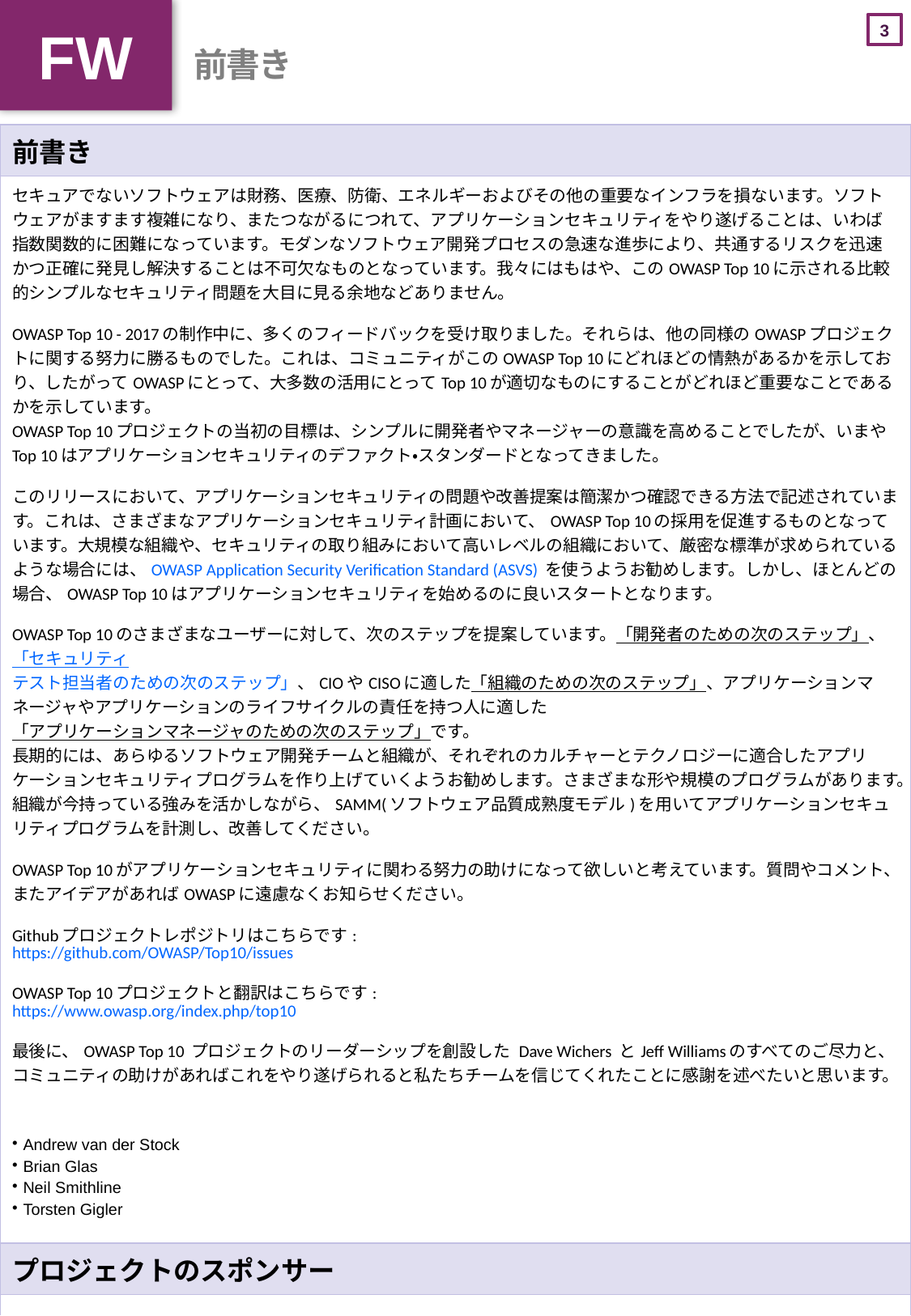

FW
# 前書き
| 前書き |
| --- |
| セキュアでないソフトウェアは財務、医療、防衛、エネルギーおよびその他の重要なインフラを損ないます。ソフトウェアがますます複雑になり、またつながるにつれて、アプリケーションセキュリティをやり遂げることは、いわば指数関数的に困難になっています。モダンなソフトウェア開発プロセスの急速な進歩により、共通するリスクを迅速かつ正確に発見し解決することは不可欠なものとなっています。我々にはもはや、このOWASP Top 10に示される比較的シンプルなセキュリティ問題を大目に見る余地などありません。 OWASP Top 10 - 2017の制作中に、多くのフィードバックを受け取りました。それらは、他の同様のOWASPプロジェクトに関する努力に勝るものでした。これは、コミュニティがこのOWASP Top 10にどれほどの情熱があるかを示しており、したがってOWASPにとって、大多数の活用にとってTop 10が適切なものにすることがどれほど重要なことであるかを示しています。 OWASP Top 10プロジェクトの当初の目標は、シンプルに開発者やマネージャーの意識を高めることでしたが、いまやTop 10はアプリケーションセキュリティのデファクト・スタンダードとなってきました。 このリリースにおいて、アプリケーションセキュリティの問題や改善提案は簡潔かつ確認できる方法で記述されています。これは、さまざまなアプリケーションセキュリティ計画において、OWASP Top 10の採用を促進するものとなっています。大規模な組織や、セキュリティの取り組みにおいて高いレベルの組織において、厳密な標準が求められているような場合には、OWASP Application Security Verification Standard (ASVS) を使うようお勧めします。しかし、ほとんどの場合、OWASP Top 10はアプリケーションセキュリティを始めるのに良いスタートとなります。 OWASP Top 10のさまざまなユーザーに対して、次のステップを提案しています。「開発者のための次のステップ」、「セキュリティ テスト担当者のための次のステップ」、CIOやCISOに適した「組織のための次のステップ」、アプリケーションマネージャやアプリケーションのライフサイクルの責任を持つ人に適した「アプリケーションマネージャのための次のステップ」です。 長期的には、あらゆるソフトウェア開発チームと組織が、それぞれのカルチャーとテクノロジーに適合したアプリケーションセキュリティプログラムを作り上げていくようお勧めします。さまざまな形や規模のプログラムがあります。組織が今持っている強みを活かしながら、SAMM(ソフトウェア品質成熟度モデル)を用いてアプリケーションセキュリティプログラムを計測し、改善してください。 OWASP Top 10がアプリケーションセキュリティに関わる努力の助けになって欲しいと考えています。質問やコメント、またアイデアがあればOWASPに遠慮なくお知らせください。 Githubプロジェクトレポジトリはこちらです: https://github.com/OWASP/Top10/issues OWASP Top 10プロジェクトと翻訳はこちらです: https://www.owasp.org/index.php/top10 最後に、OWASP Top 10 プロジェクトのリーダーシップを創設した Dave Wichers とJeff Williamsのすべてのご尽力と、コミュニティの助けがあればこれをやり遂げられると私たちチームを信じてくれたことに感謝を述べたいと思います。 Andrew van der Stock Brian Glas Neil Smithline Torsten Gigler |
| プロジェクトのスポンサー |
| OWASP Top 10 - 2017のスポンサー Autodesk 社に感謝します。 脆弱性の蔓延状況を示すデータやその他のご助力を提供してくださった組織ならびに個人は謝辞のリストに記載しました。 |